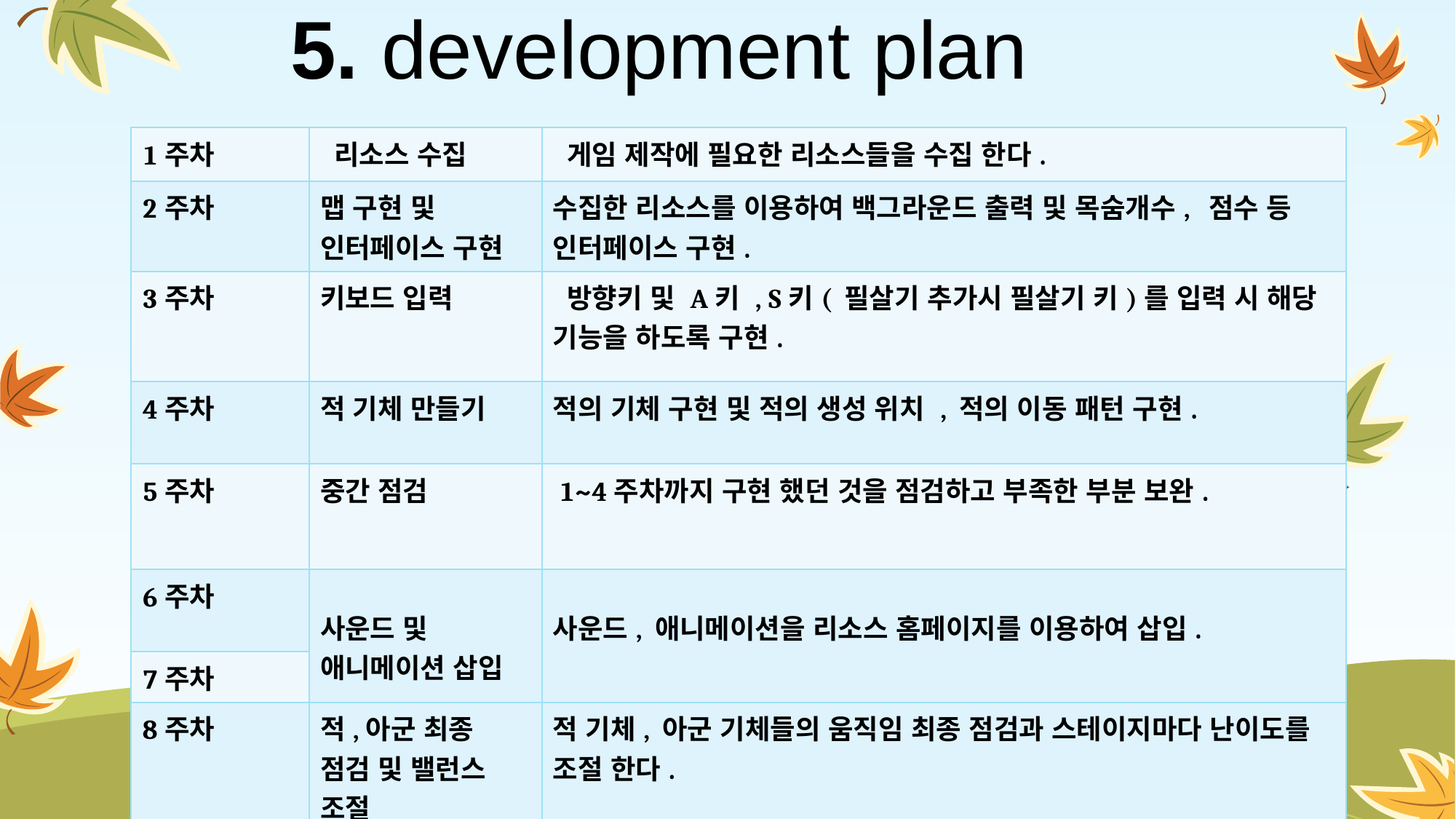

# 5. development plan
| 1주차 | 리소스 수집 | 게임 제작에 필요한 리소스들을 수집 한다. |
| --- | --- | --- |
| 2주차 | 맵 구현 및 인터페이스 구현 | 수집한 리소스를 이용하여 백그라운드 출력 및 목숨개수, 점수 등 인터페이스 구현. |
| 3주차 | 키보드 입력 | 방향키 및 A키 , S키( 필살기 추가시 필살기 키)를 입력 시 해당 기능을 하도록 구현. |
| 4주차 | 적 기체 만들기 | 적의 기체 구현 및 적의 생성 위치 , 적의 이동 패턴 구현. |
| 5주차 | 중간 점검 | 1~4주차까지 구현 했던 것을 점검하고 부족한 부분 보완. |
| 6주차 | 사운드 및 애니메이션 삽입 | 사운드, 애니메이션을 리소스 홈페이지를 이용하여 삽입. |
| 7주차 |  |  |
| 8주차 | 적,아군 최종 점검 및 밸런스 조절 | 적 기체, 아군 기체들의 움직임 최종 점검과 스테이지마다 난이도를 조절 한다. |
| 9주차 | 최종 점검 | 최종 점검 및 릴리즈. |